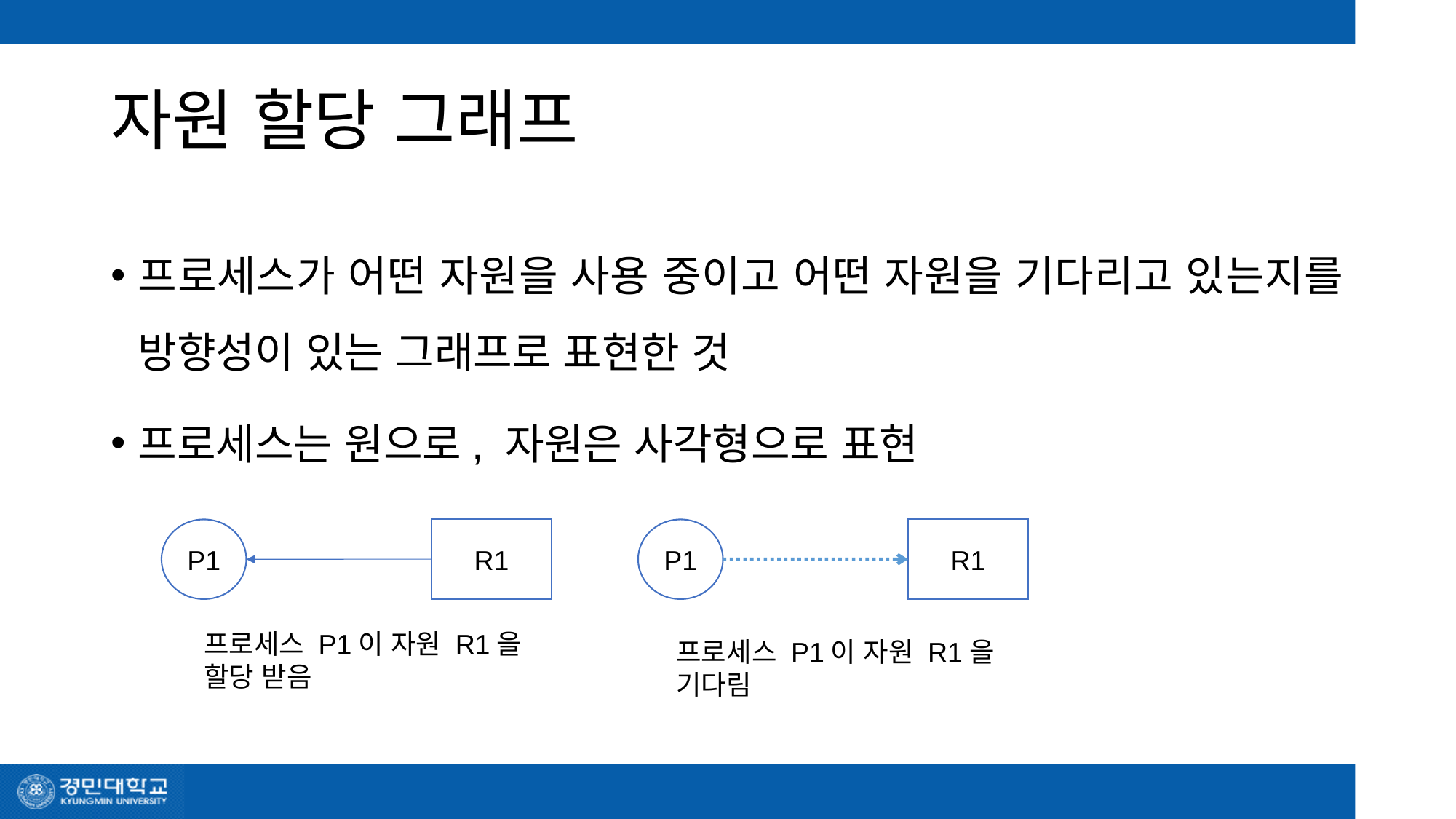

# 자원 할당 그래프
프로세스가 어떤 자원을 사용 중이고 어떤 자원을 기다리고 있는지를 방향성이 있는 그래프로 표현한 것
프로세스는 원으로, 자원은 사각형으로 표현

P1
R1
P1
R1
프로세스 P1이 자원 R1을 할당 받음
프로세스 P1이 자원 R1을 기다림